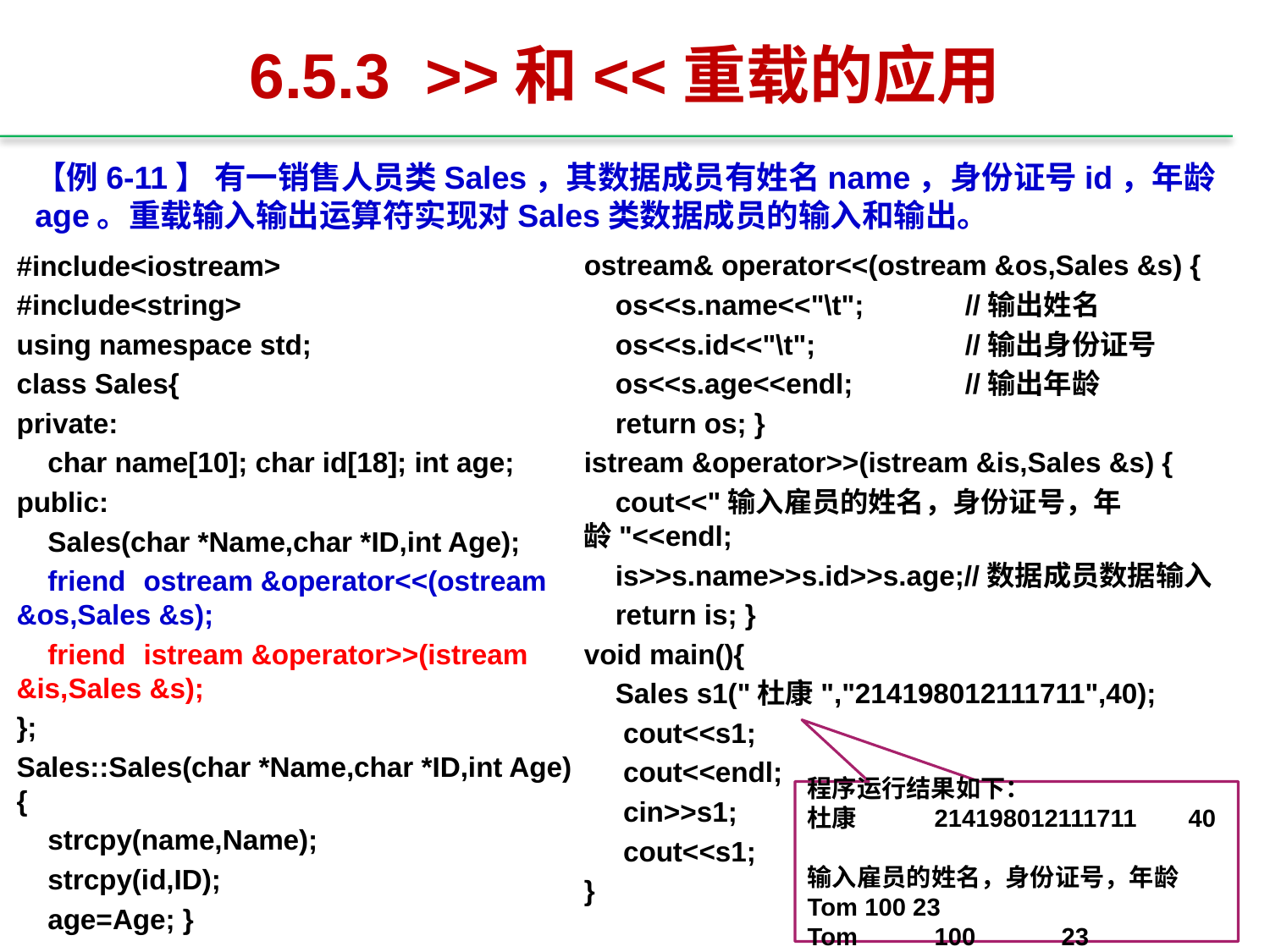

# 6.5.3  >>和<<重载的应用
【例6-11】 有一销售人员类Sales，其数据成员有姓名name，身份证号id，年龄age。重载输入输出运算符实现对Sales类数据成员的输入和输出。
#include<iostream>
#include<string>
using namespace std;
class Sales{
private:
    char name[10]; char id[18]; int age;
public:
    Sales(char *Name,char *ID,int Age);
    friend	ostream &operator<<(ostream &os,Sales &s);
    friend	istream &operator>>(istream &is,Sales &s);
};
Sales::Sales(char *Name,char *ID,int Age) {
    strcpy(name,Name);
    strcpy(id,ID);
    age=Age; }

ostream& operator<<(ostream &os,Sales &s) {
    os<<s.name<<"\t"; 	//输出姓名
    os<<s.id<<"\t";                  	//输出身份证号
    os<<s.age<<endl;  	//输出年龄
    return os; }
istream &operator>>(istream &is,Sales &s) {
    cout<<"输入雇员的姓名，身份证号，年龄"<<endl;
    is>>s.name>>s.id>>s.age;//数据成员数据输入
    return is; }
void main(){
    Sales s1("杜康","214198012111711",40);
     cout<<s1;
     cout<<endl;
     cin>>s1;
     cout<<s1;
}

程序运行结果如下：
杜康    	214198012111711	40
输入雇员的姓名，身份证号，年龄
Tom 100 23
Tom	100	23